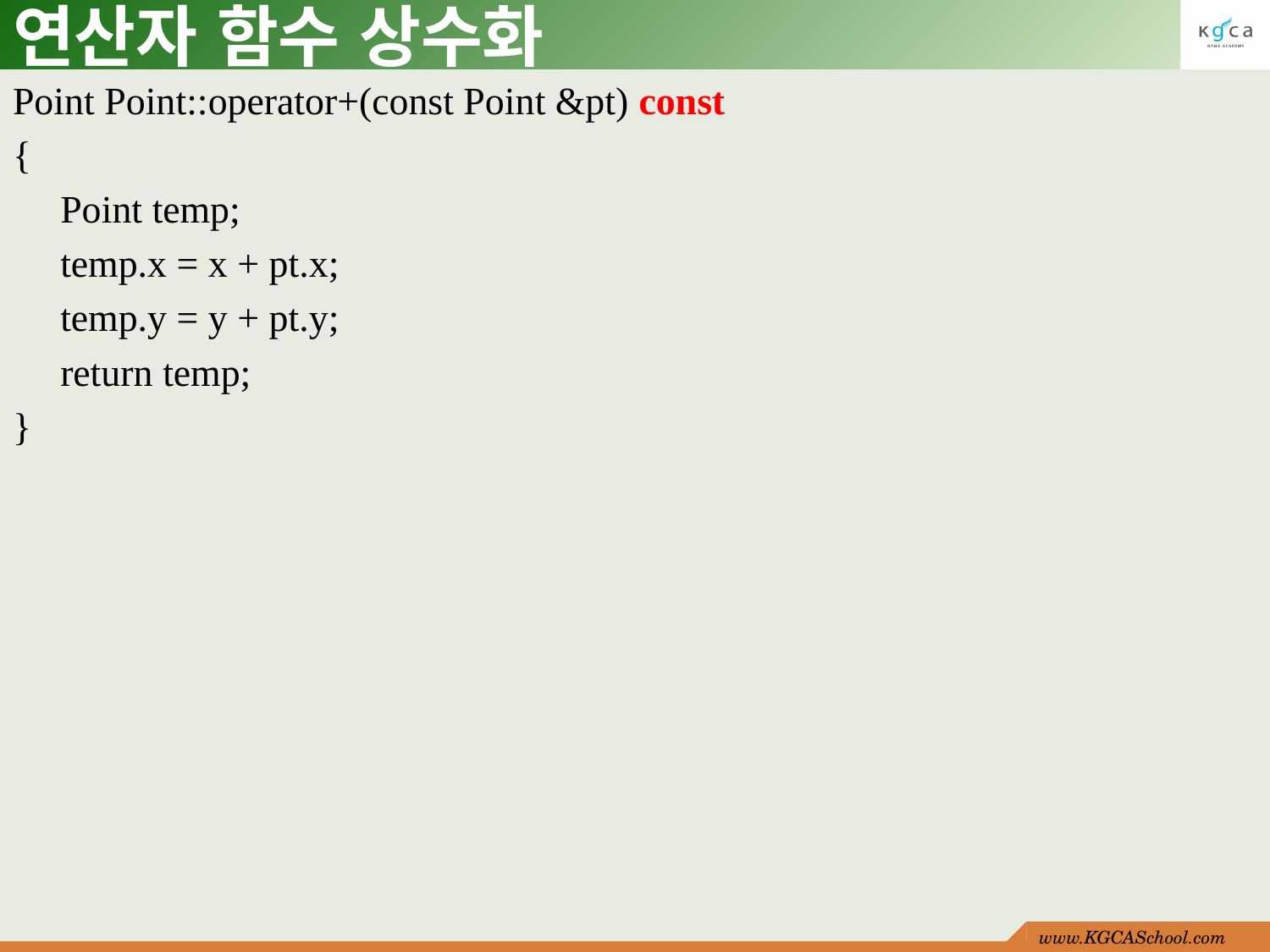

# 연산자 함수 상수화
Point Point::operator+(const Point &pt) const
{
	Point temp;
	temp.x = x + pt.x;
	temp.y = y + pt.y;
	return temp;
}